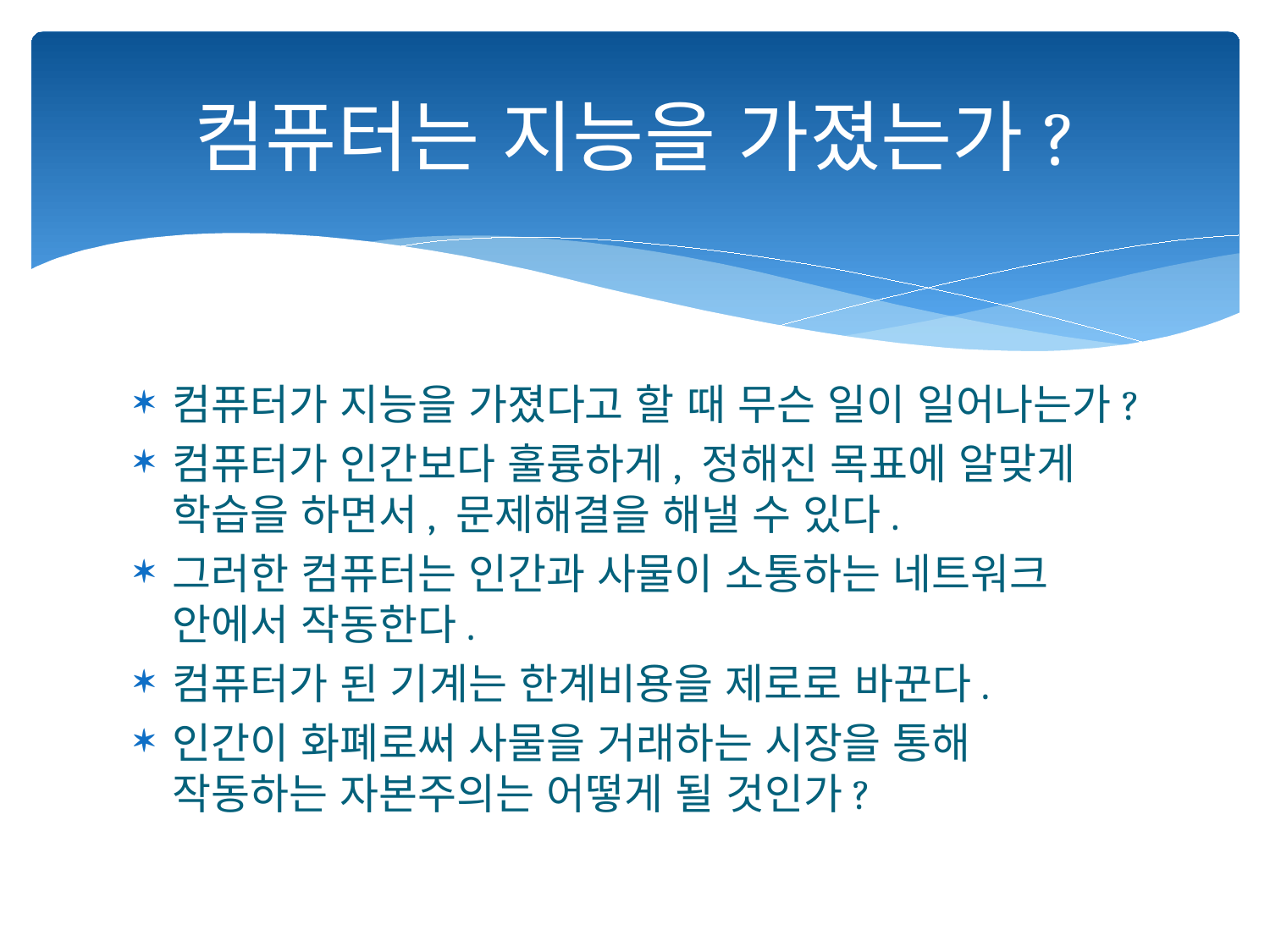

# 컴퓨터는 지능을 가졌는가?
컴퓨터가 지능을 가졌다고 할 때 무슨 일이 일어나는가?
컴퓨터가 인간보다 훌륭하게, 정해진 목표에 알맞게 학습을 하면서, 문제해결을 해낼 수 있다.
그러한 컴퓨터는 인간과 사물이 소통하는 네트워크 안에서 작동한다.
컴퓨터가 된 기계는 한계비용을 제로로 바꾼다.
인간이 화폐로써 사물을 거래하는 시장을 통해 작동하는 자본주의는 어떻게 될 것인가?